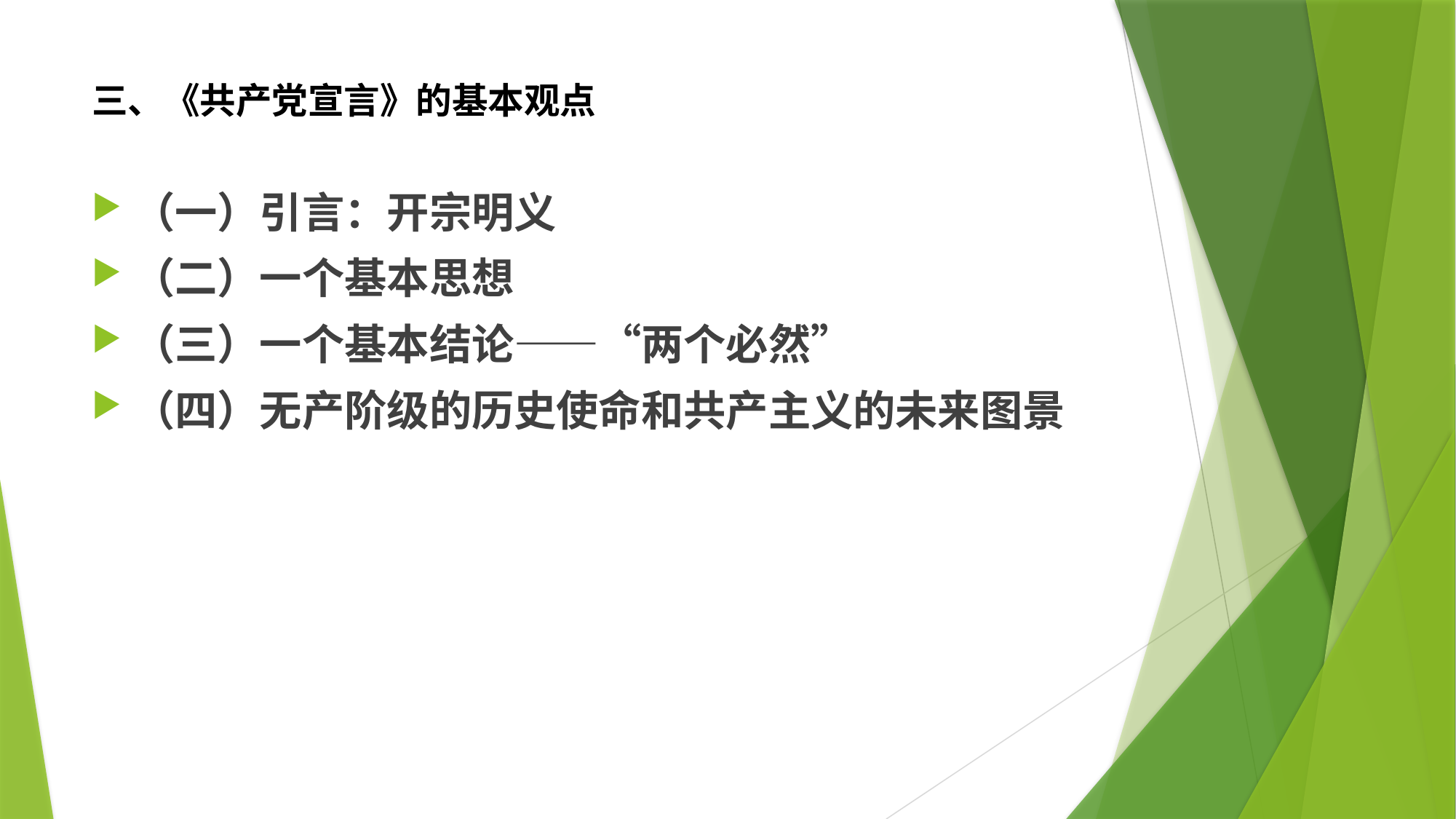

# 三、《共产党宣言》的基本观点
（一）引言：开宗明义
（二）一个基本思想
（三）一个基本结论——“两个必然”
（四）无产阶级的历史使命和共产主义的未来图景